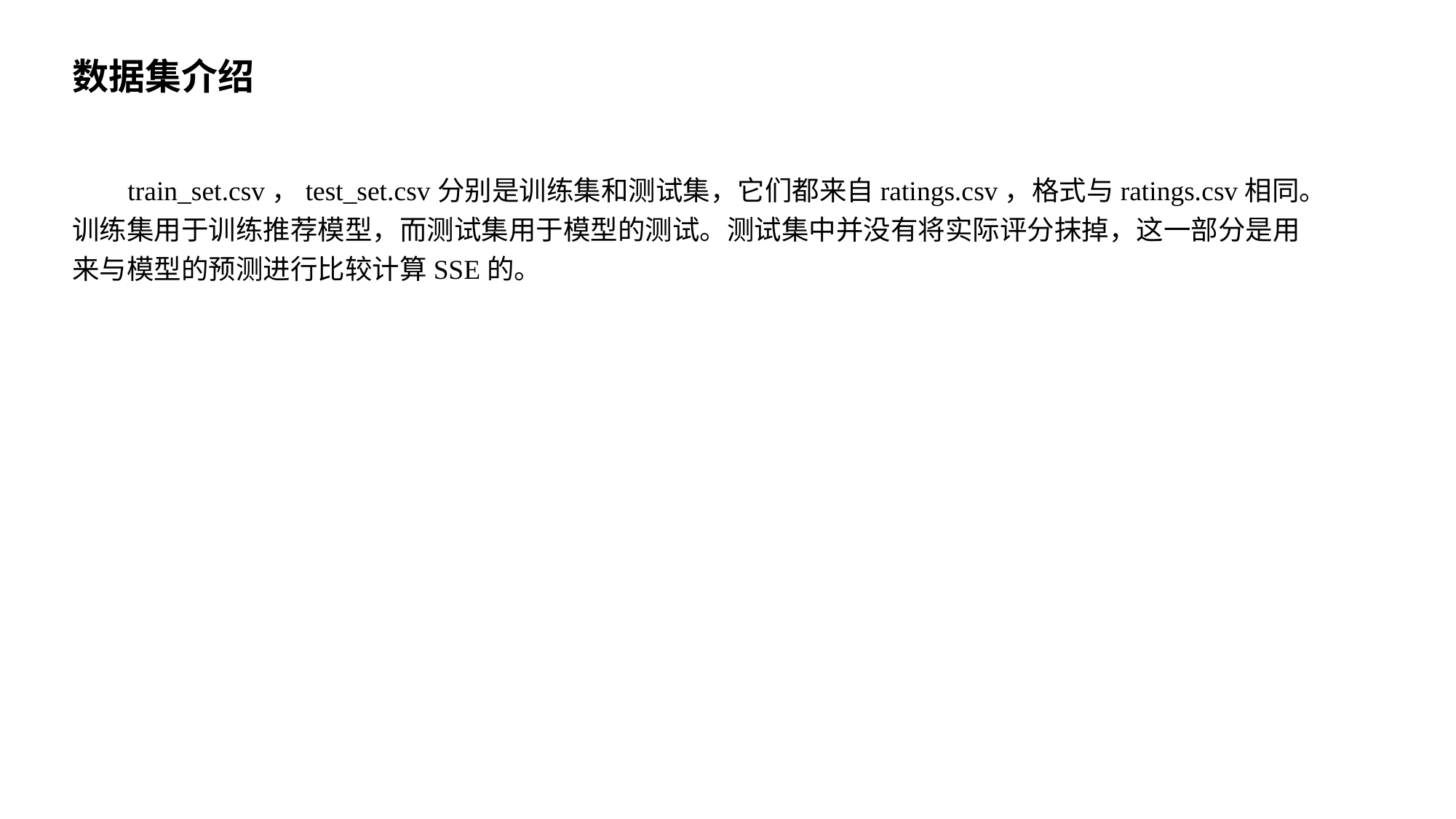

数据集介绍

        train_set.csv，test_set.csv分别是训练集和测试集，它们都来自ratings.csv，格式与ratings.csv相同。训练集用于训练推荐模型，而测试集用于模型的测试。测试集中并没有将实际评分抹掉，这一部分是用来与模型的预测进行比较计算SSE的。